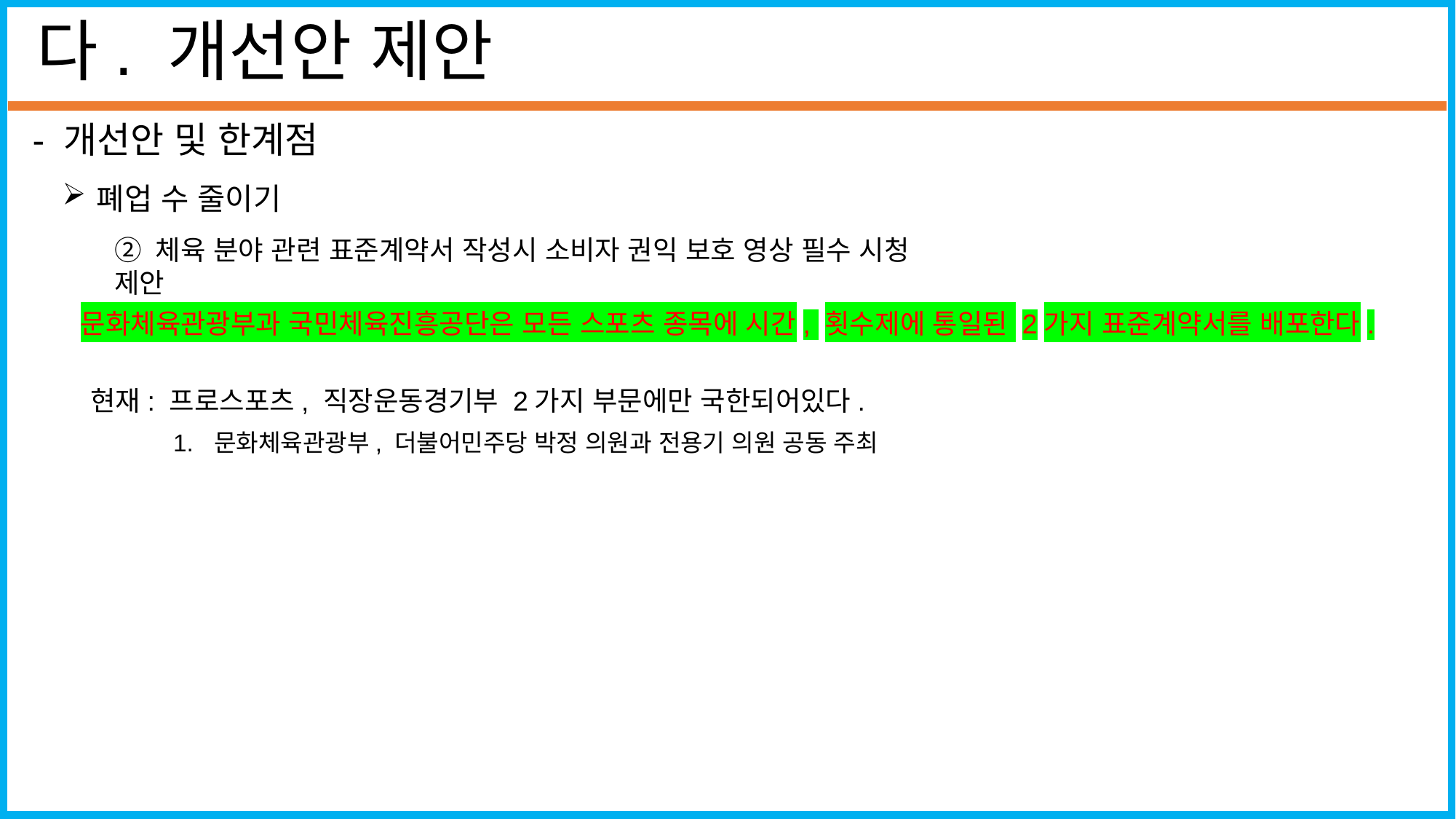

다. 개선안 제안
- 개선안 및 한계점
폐업 수 줄이기
② 체육 분야 관련 표준계약서 작성시 소비자 권익 보호 영상 필수 시청 제안
문화체육관광부과 국민체육진흥공단은 모든 스포츠 종목에 시간, 횟수제에 통일된 2가지 표준계약서를 배포한다.
현재: 프로스포츠, 직장운동경기부 2가지 부문에만 국한되어있다.
문화체육관광부, 더불어민주당 박정 의원과 전용기 의원 공동 주최